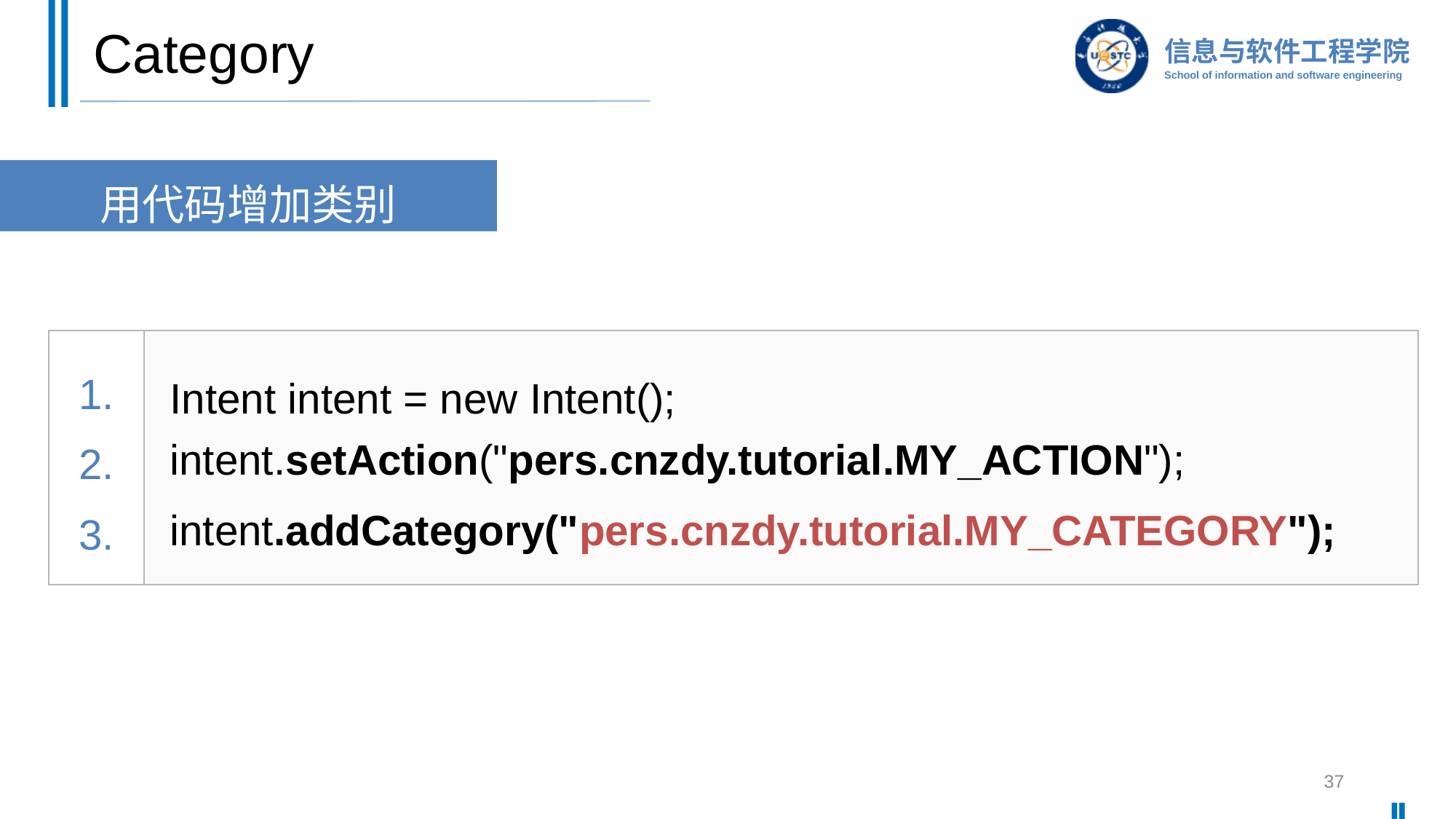

# Category
用代码增加类别
1.
2.
3.
Intent intent = new Intent(); intent.setAction("pers.cnzdy.tutorial.MY_ACTION");
intent.addCategory("pers.cnzdy.tutorial.MY_CATEGORY");
37